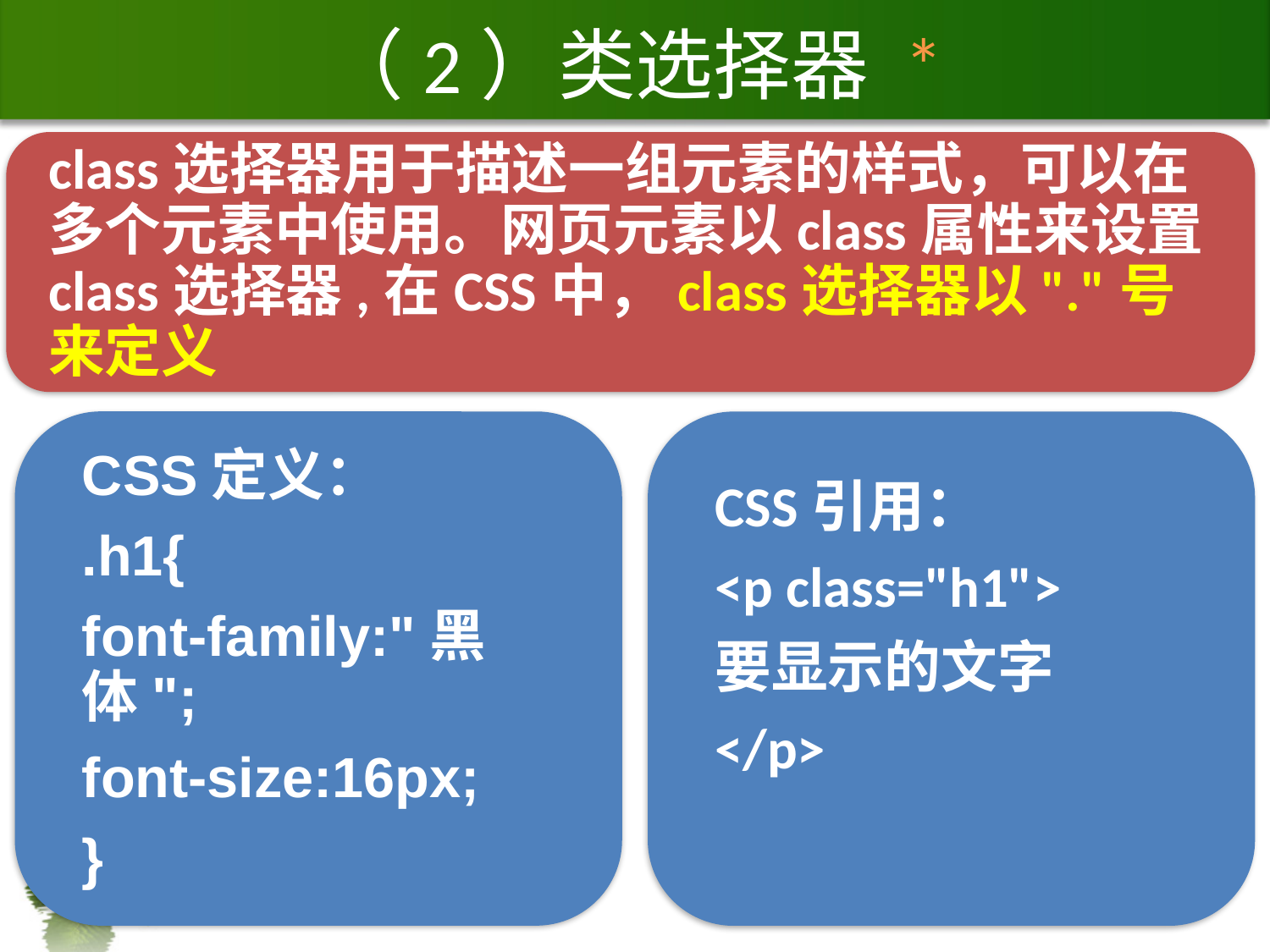

# （2）类选择器 *
class选择器用于描述一组元素的样式，可以在多个元素中使用。网页元素以class属性来设置class选择器,在CSS中，class选择器以"."号来定义
CSS定义：
.h1{
font-family:"黑体";
font-size:16px;
}
CSS引用：
<p class="h1">
要显示的文字
</p>